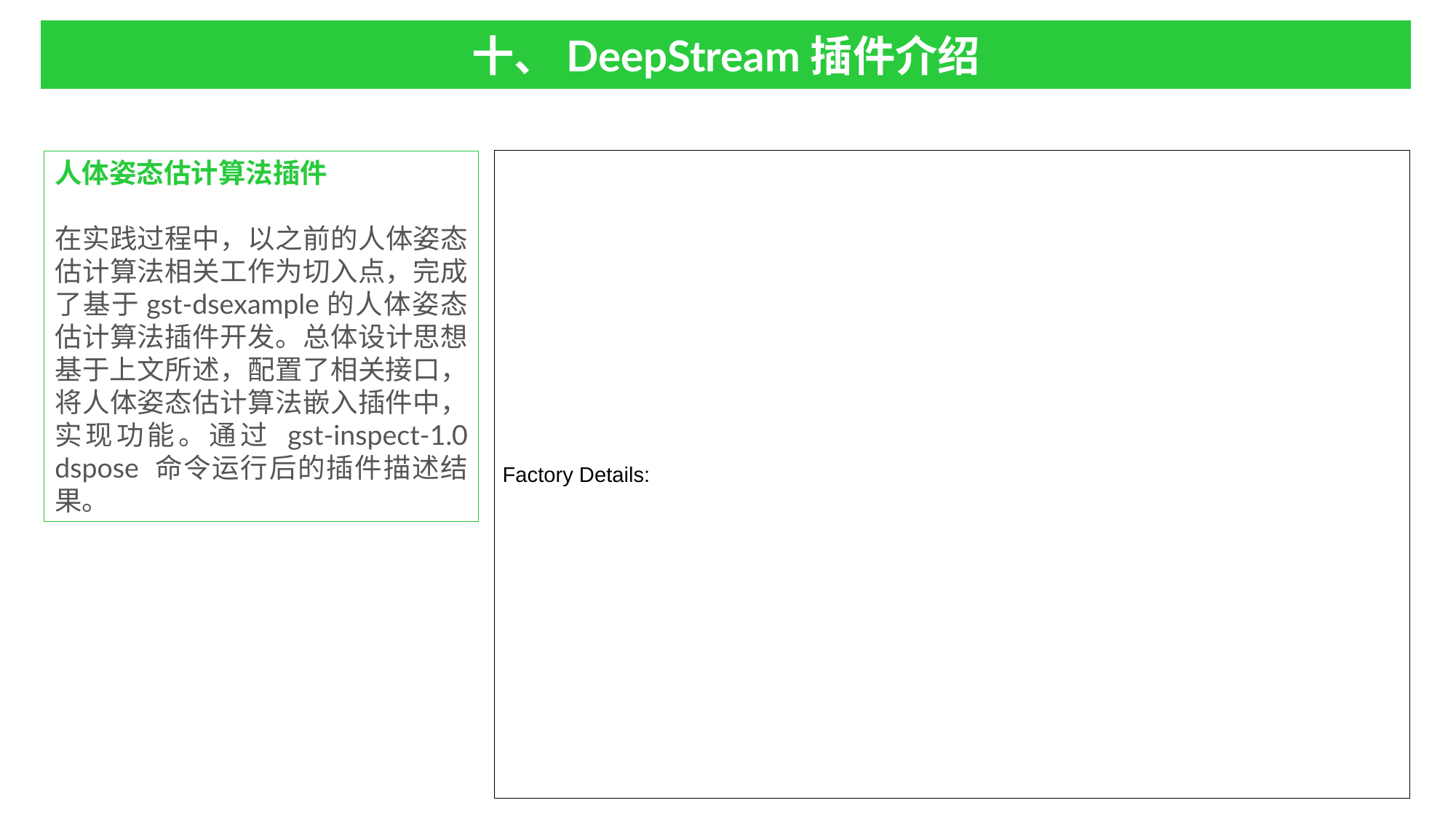

十、DeepStream插件介绍
人体姿态估计算法插件

在实践过程中，以之前的人体姿态估计算法相关工作为切入点，完成了基于gst-dsexample的人体姿态估计算法插件开发。总体设计思想基于上文所述，配置了相关接口，将人体姿态估计算法嵌入插件中，实现功能。通过 gst-inspect-1.0 dspose 命令运行后的插件描述结果。